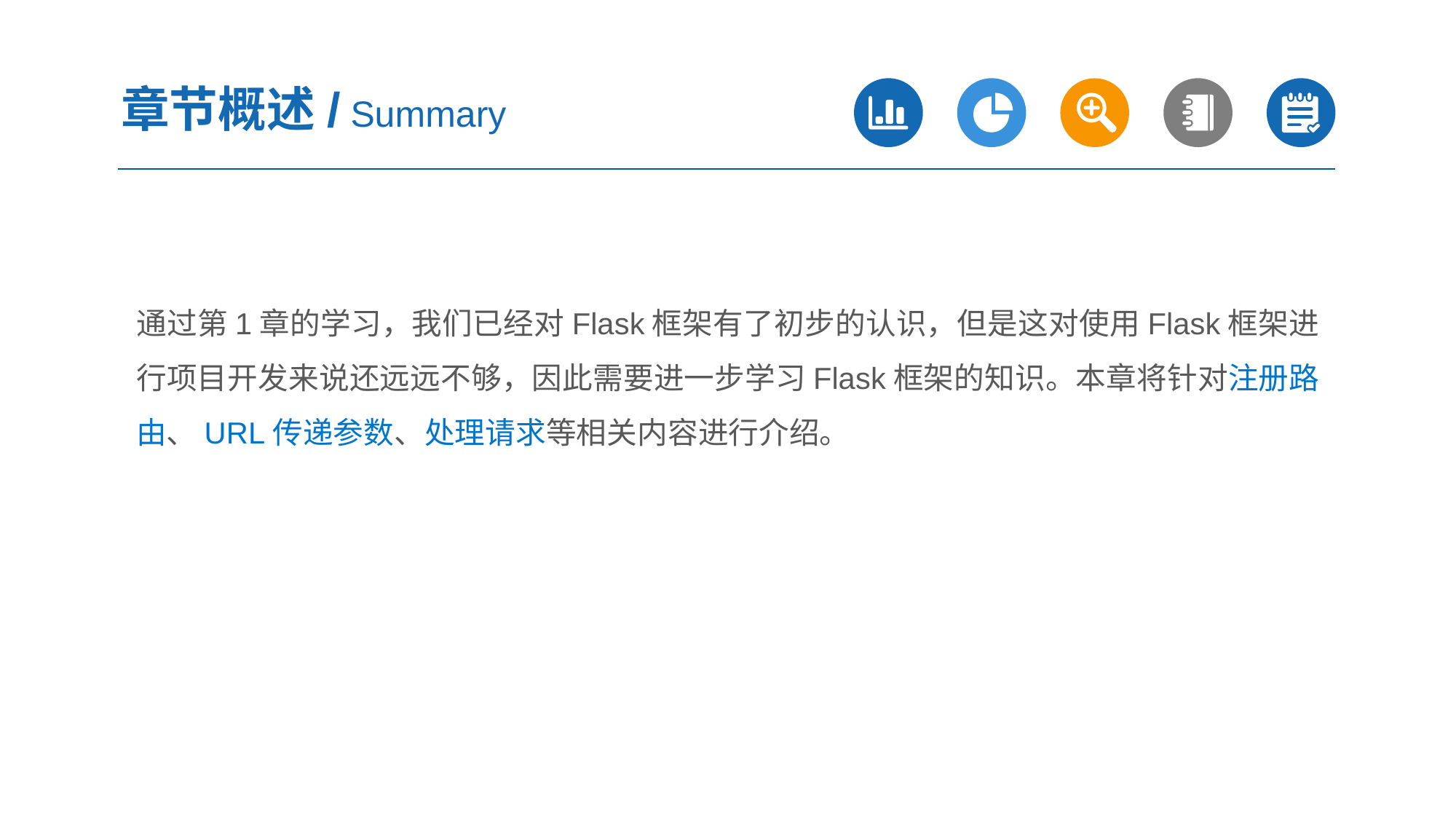

章节概述/ Summary
通过第1章的学习，我们已经对Flask框架有了初步的认识，但是这对使用Flask框架进行项目开发来说还远远不够，因此需要进一步学习Flask框架的知识。本章将针对注册路由、URL传递参数、处理请求等相关内容进行介绍。